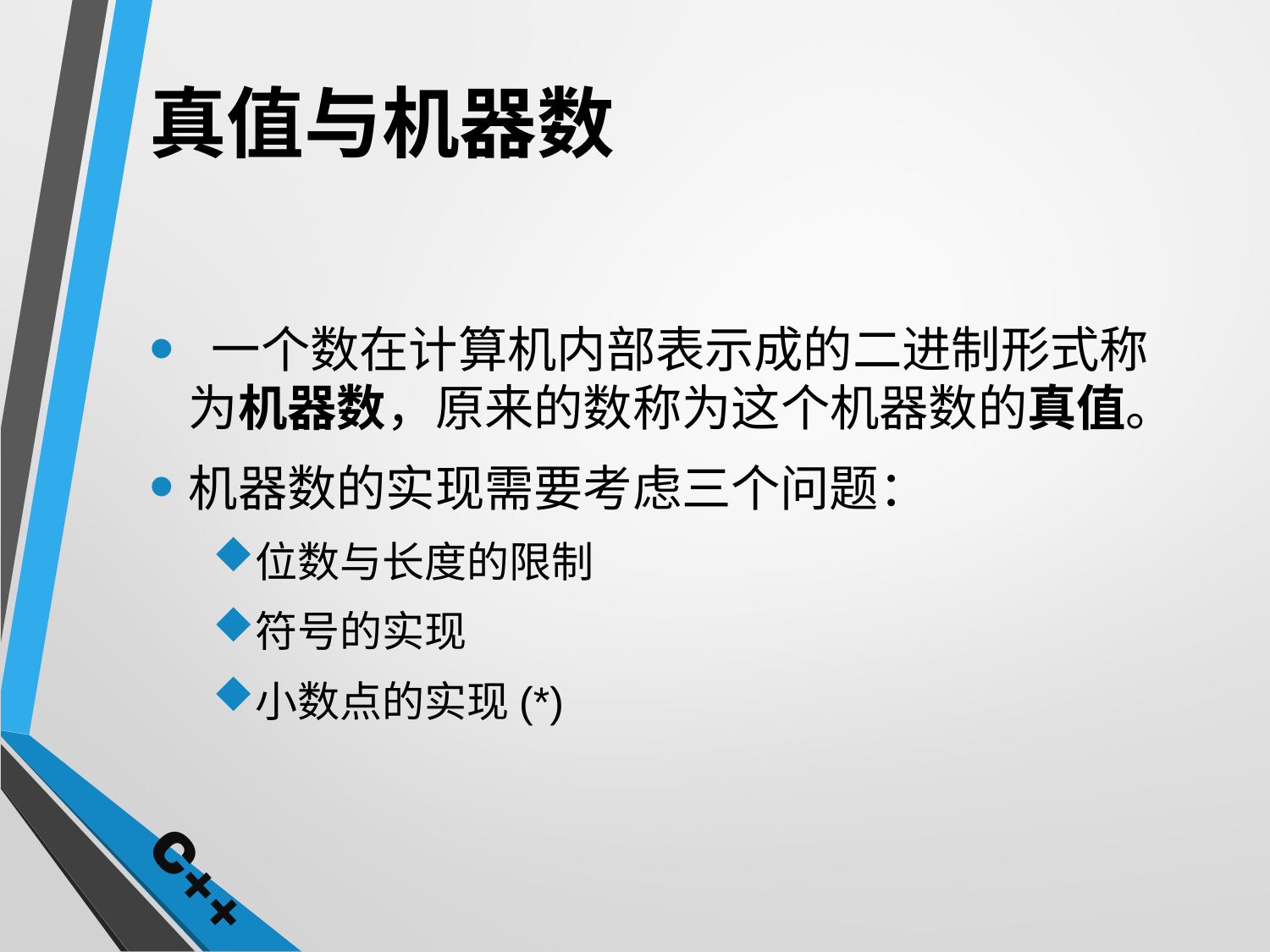

# 真值与机器数
 一个数在计算机内部表示成的二进制形式称为机器数，原来的数称为这个机器数的真值。
机器数的实现需要考虑三个问题：
位数与长度的限制
符号的实现
小数点的实现(*)